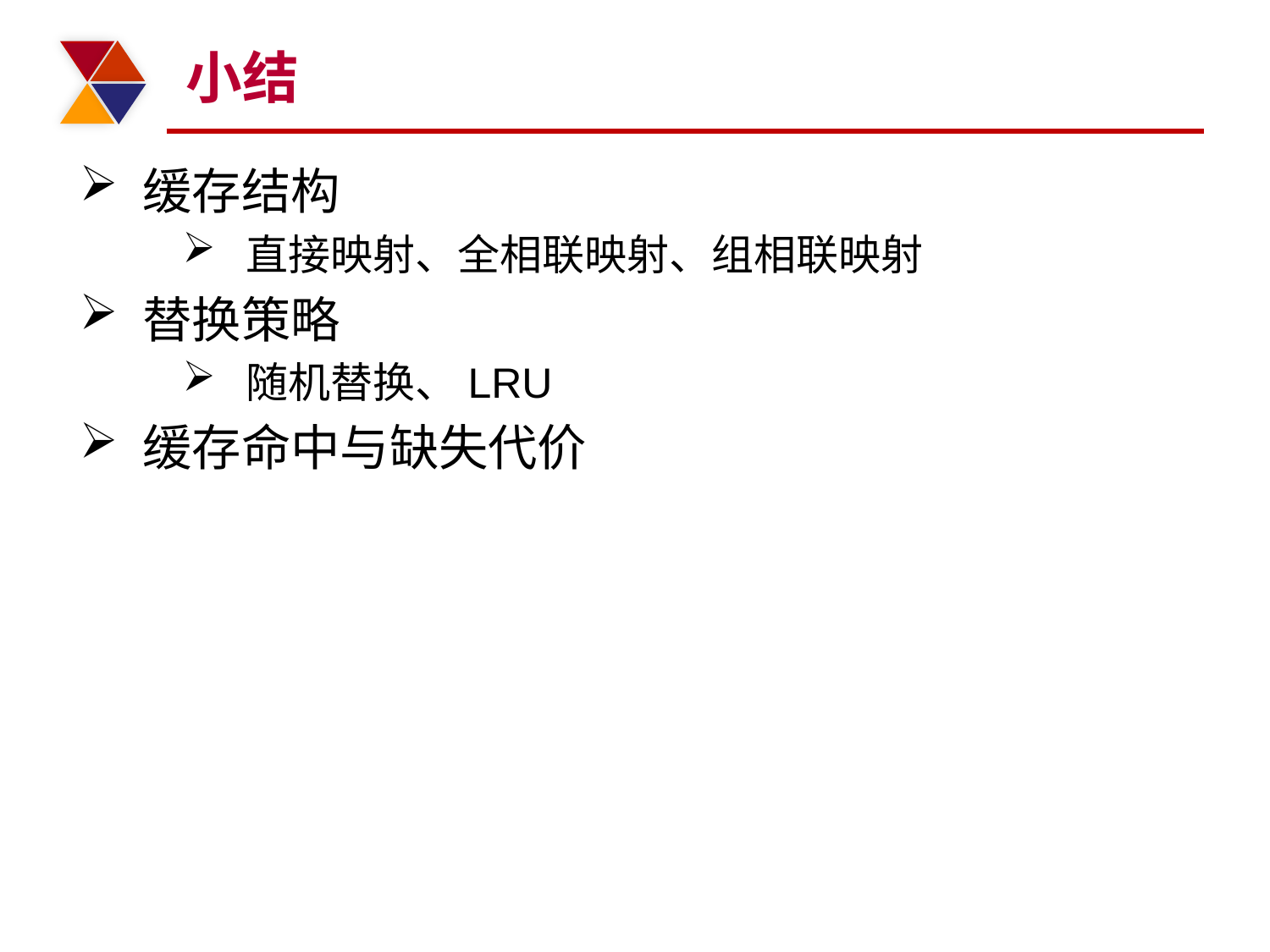

# 小结
缓存结构
直接映射、全相联映射、组相联映射
替换策略
随机替换、LRU
缓存命中与缺失代价